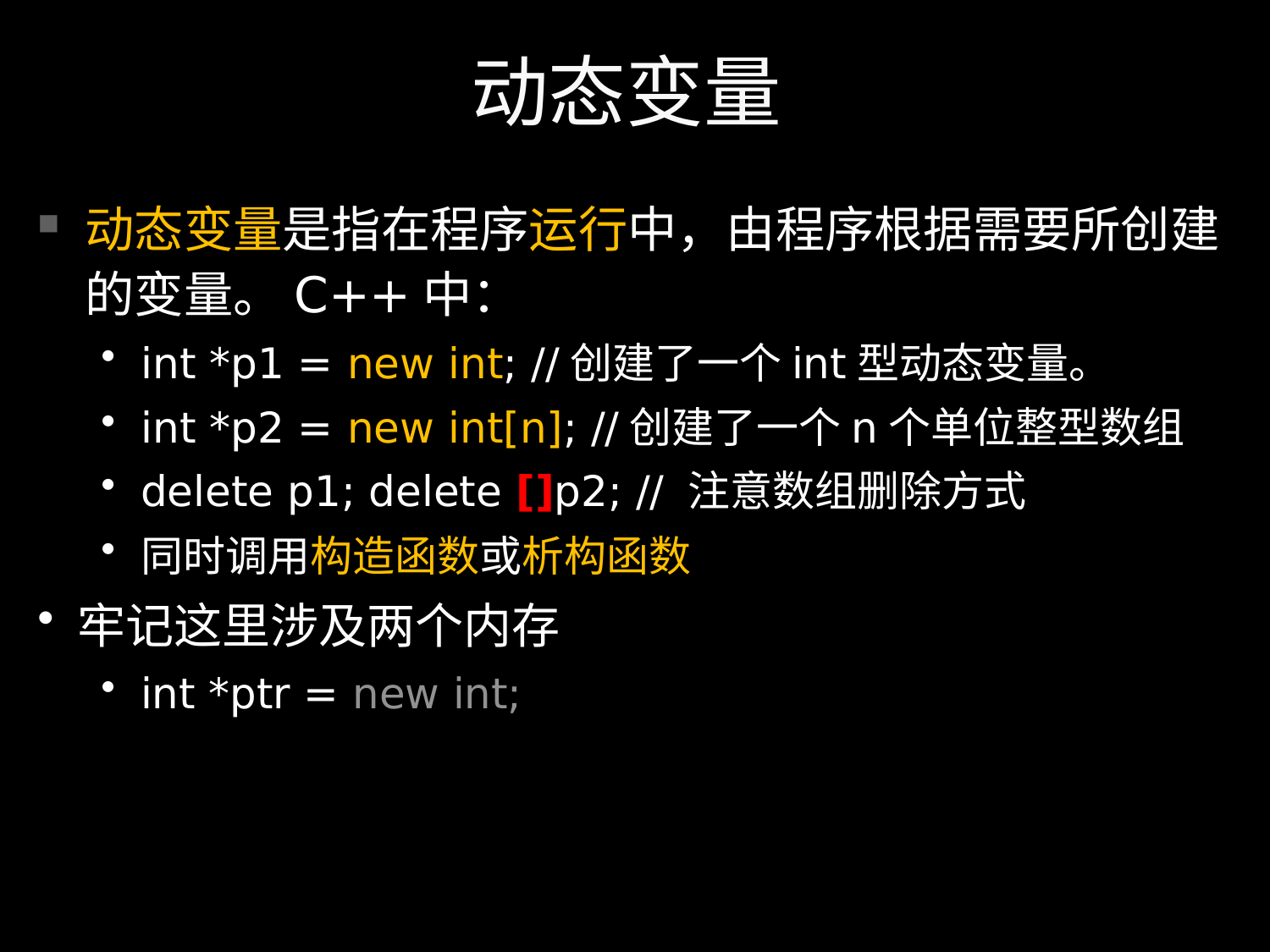

# 动态变量
动态变量是指在程序运行中，由程序根据需要所创建的变量。C++中：
int *p1 = new int; //创建了一个int型动态变量。
int *p2 = new int[n]; //创建了一个n个单位整型数组
delete p1; delete []p2; // 注意数组删除方式
同时调用构造函数或析构函数
牢记这里涉及两个内存
int *ptr = new int;